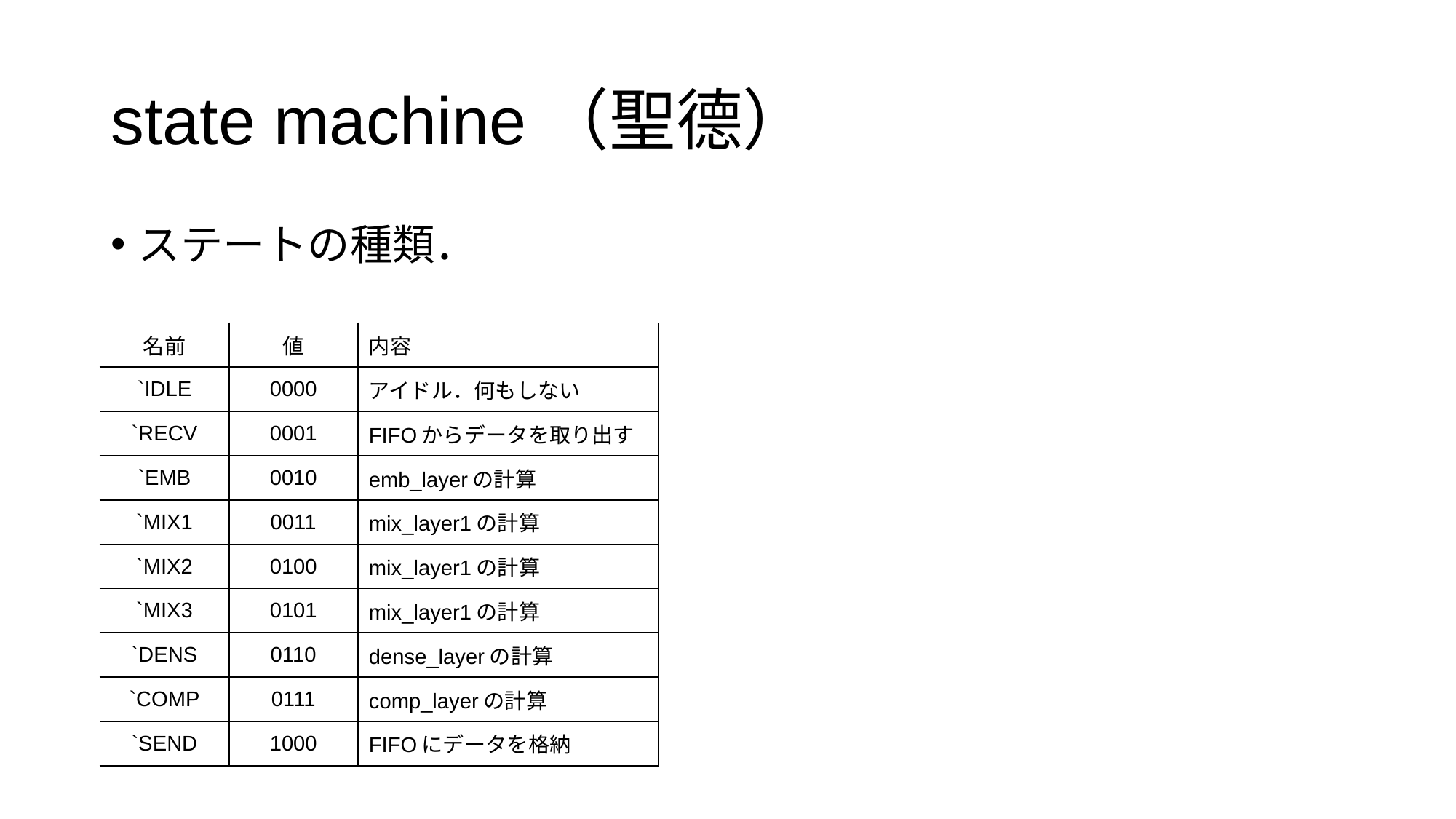

# state machine（聖德）
ステートの種類．
| 名前 | 値 | 内容 |
| --- | --- | --- |
| `IDLE | 0000 | アイドル．何もしない |
| `RECV | 0001 | FIFOからデータを取り出す |
| `EMB | 0010 | emb\_layerの計算 |
| `MIX1 | 0011 | mix\_layer1の計算 |
| `MIX2 | 0100 | mix\_layer1の計算 |
| `MIX3 | 0101 | mix\_layer1の計算 |
| `DENS | 0110 | dense\_layerの計算 |
| `COMP | 0111 | comp\_layerの計算 |
| `SEND | 1000 | FIFOにデータを格納 |